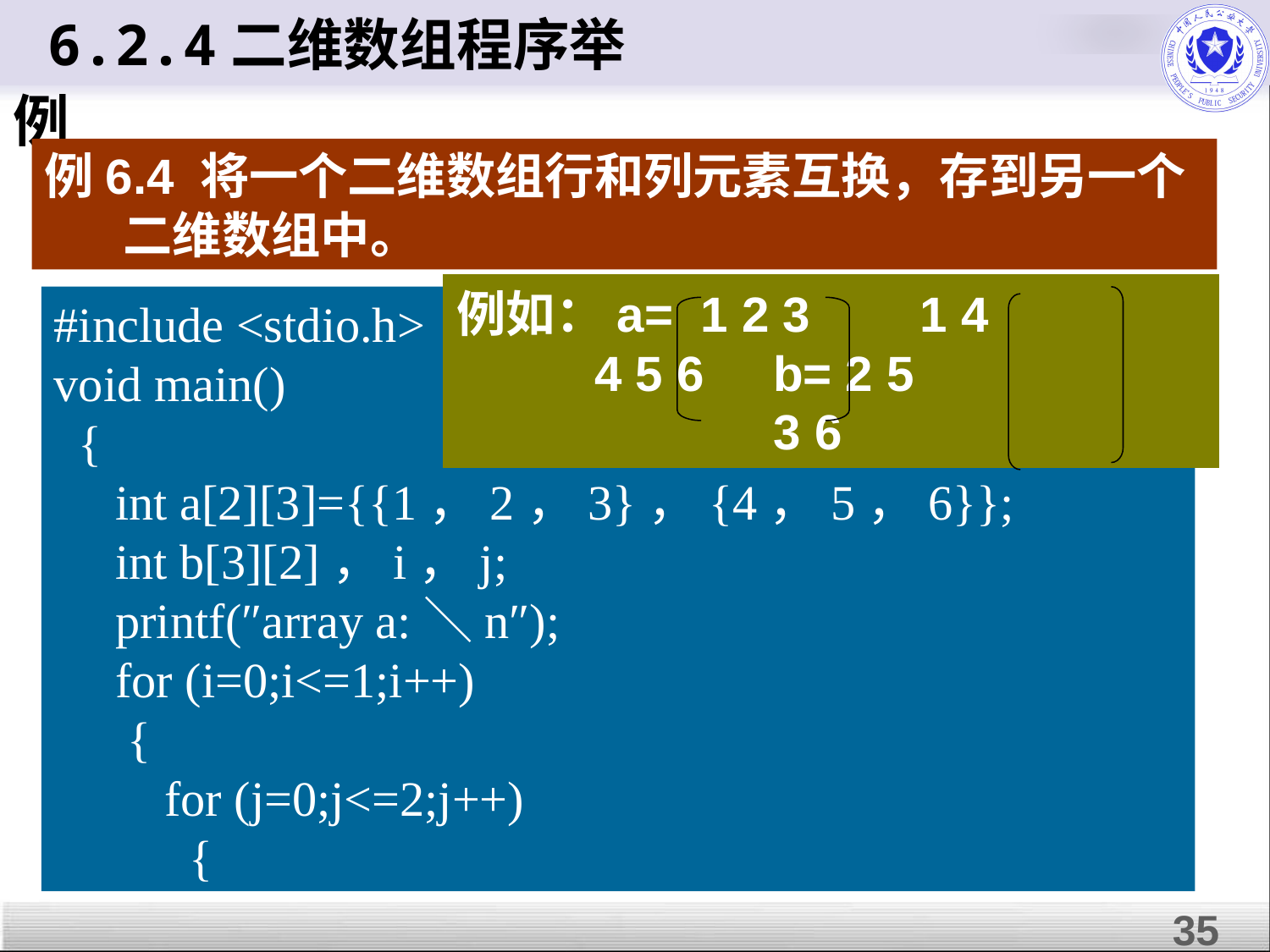

6.2.4二维数组程序举例
例6.4 将一个二维数组行和列元素互换，存到另一个
      二维数组中。
例如：a=  1 2 3        1 4
          4 5 6     b= 2 5
                       3 6

#include <stdio.h>
void main()
  {
     int a[2][3]={{1，2，3}，{4，5，6}};
     int b[3][2]，i，j;
     printf(″array a:＼n″);
     for (i=0;i<=1;i++)
      {
         for (j=0;j<=2;j++)
           {